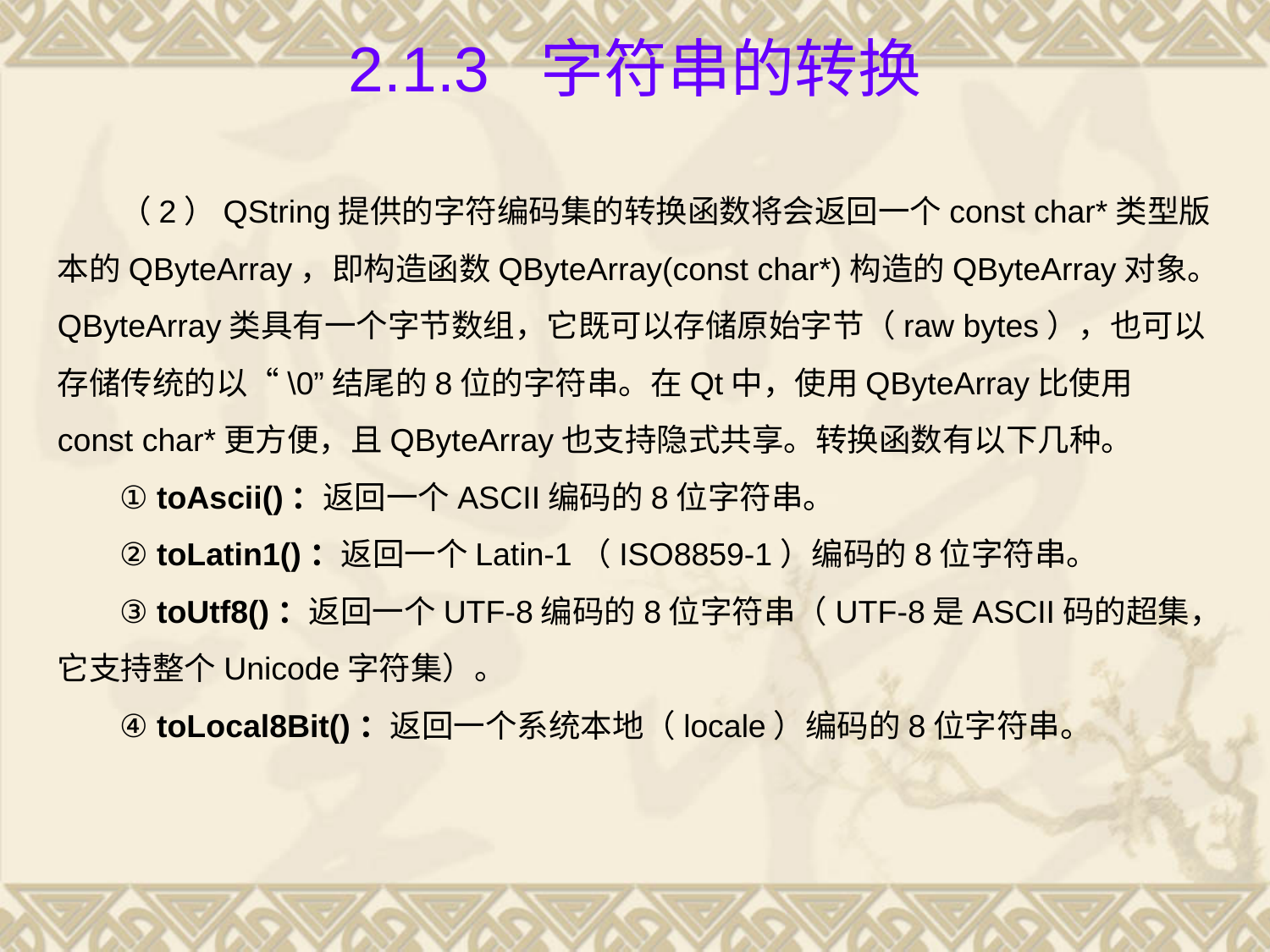

# 2.1.3  字符串的转换
（2）QString提供的字符编码集的转换函数将会返回一个const char*类型版本的QByteArray，即构造函数QByteArray(const char*)构造的QByteArray对象。QByteArray类具有一个字节数组，它既可以存储原始字节（raw bytes），也可以存储传统的以“\0”结尾的8位的字符串。在Qt中，使用QByteArray比使用const char*更方便，且QByteArray也支持隐式共享。转换函数有以下几种。
① toAscii()：返回一个ASCII编码的8位字符串。
② toLatin1()：返回一个Latin-1（ISO8859-1）编码的8位字符串。
③ toUtf8()：返回一个UTF-8编码的8位字符串（UTF-8是ASCII码的超集，它支持整个Unicode字符集）。
④ toLocal8Bit()：返回一个系统本地（locale）编码的8位字符串。